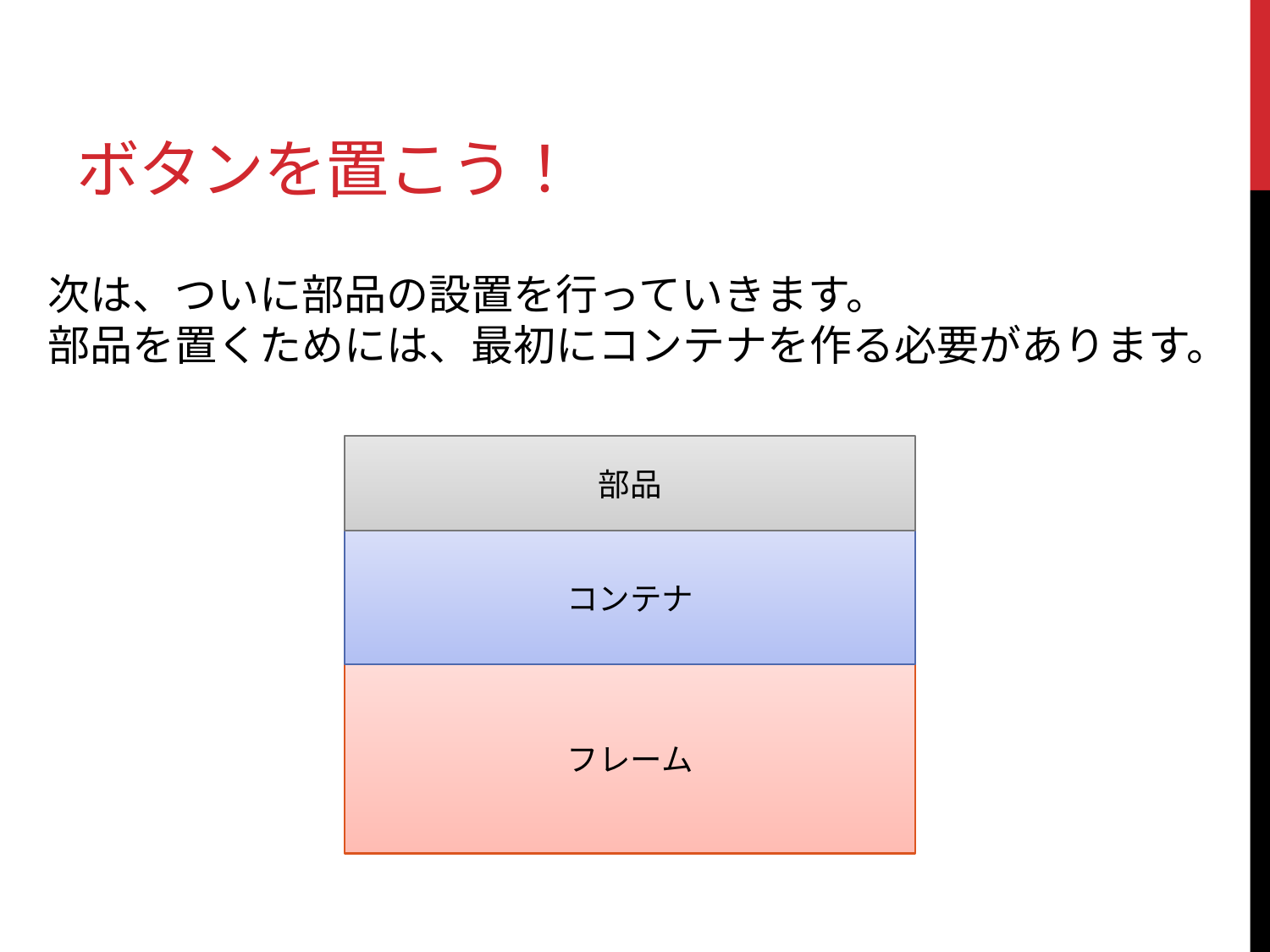

# ボタンを置こう！
次は、ついに部品の設置を行っていきます。
部品を置くためには、最初にコンテナを作る必要があります。
部品
コンテナ
フレーム